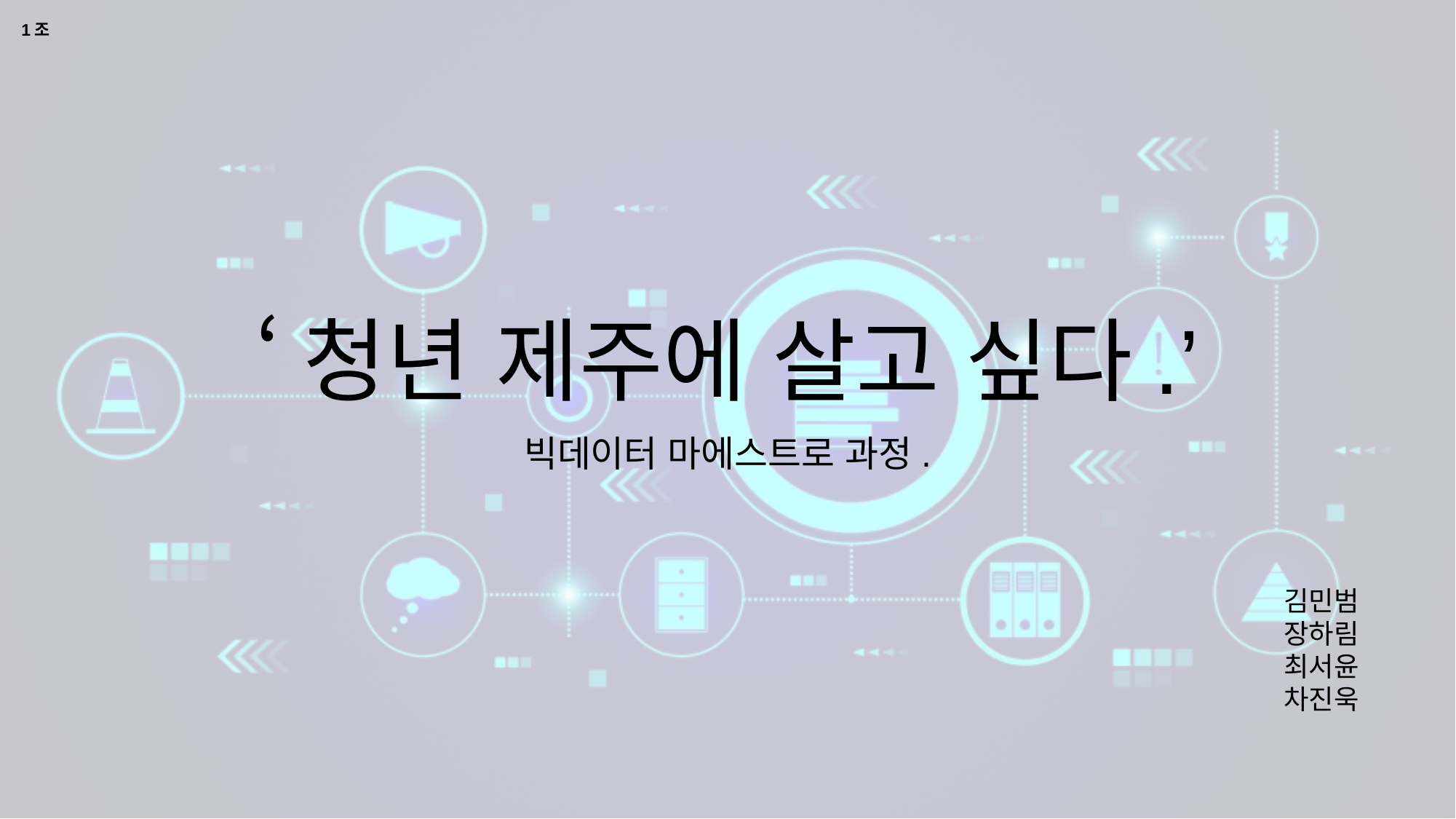

# ‘청년 제주에 살고 싶다.’
빅데이터 마에스트로 과정.
김민범
장하림
최서윤
차진욱